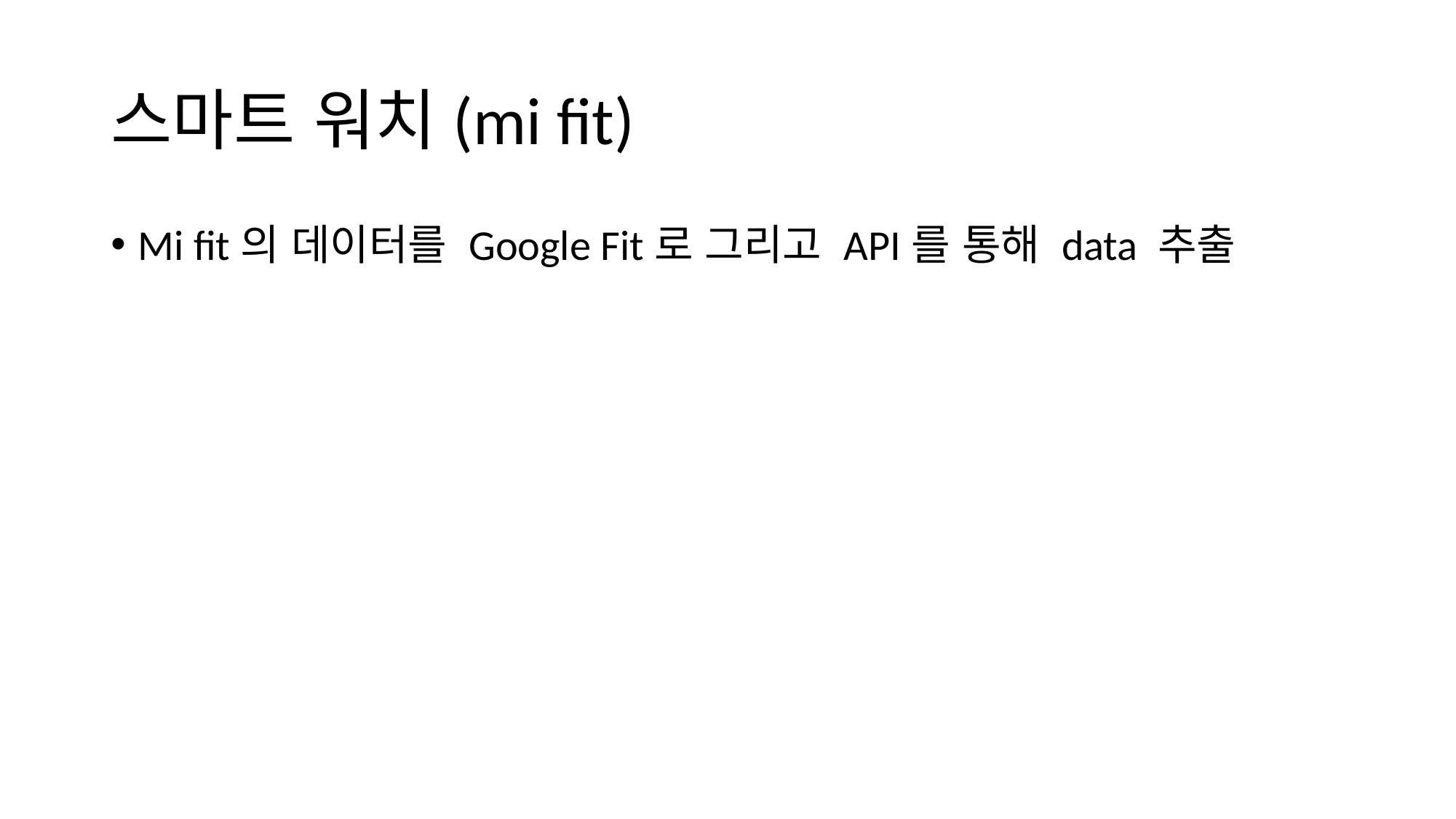

# 스마트 워치(mi fit)
Mi fit의 데이터를 Google Fit로 그리고 API를 통해 data 추출